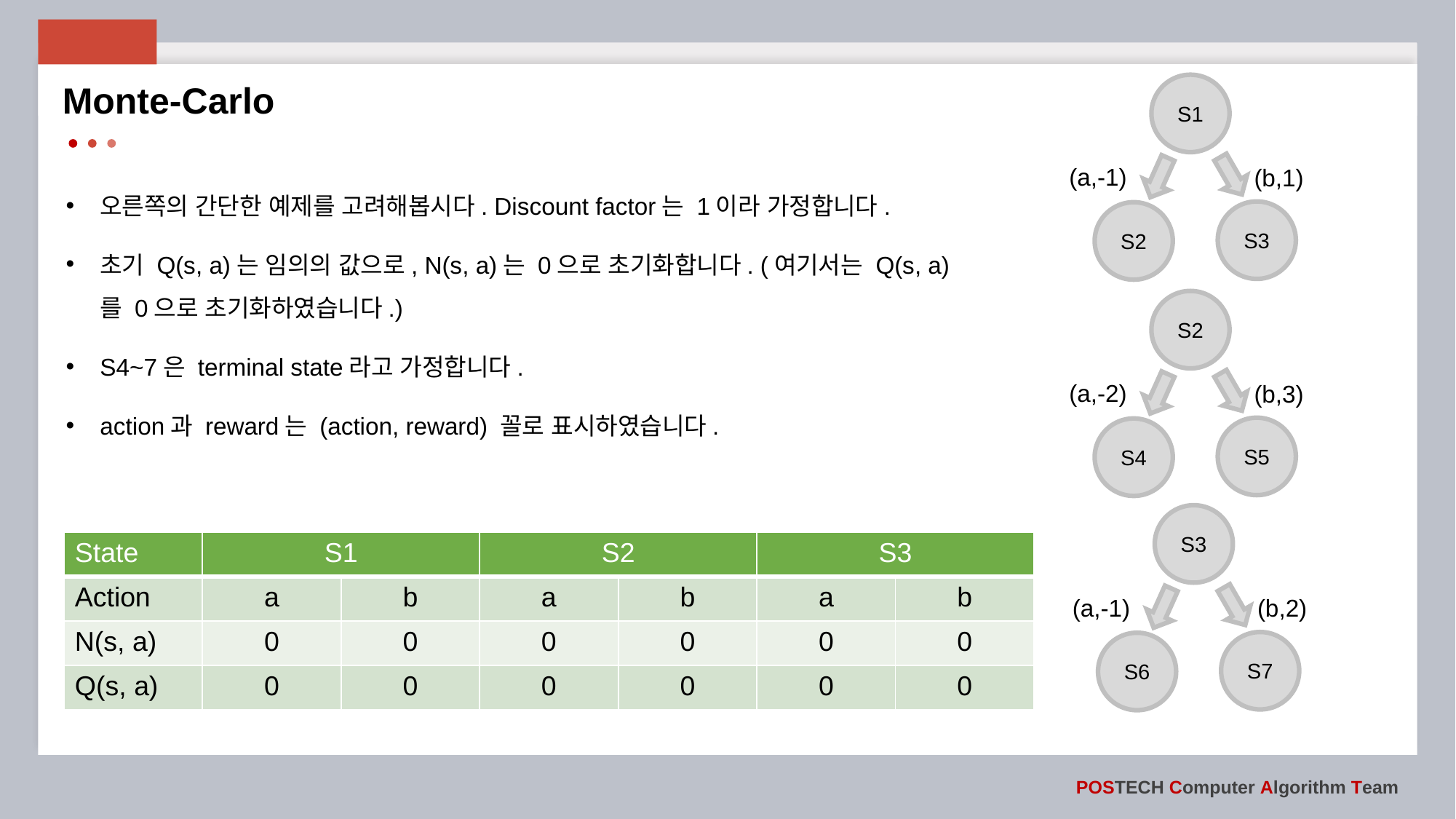

S1
Monte-Carlo
(a,-1)
(b,1)

오른쪽의 간단한 예제를 고려해봅시다. Discount factor는 1이라 가정합니다.
초기 Q(s, a)는 임의의 값으로, N(s, a)는 0으로 초기화합니다. (여기서는 Q(s, a)를 0으로 초기화하였습니다.)
S4~7은 terminal state라고 가정합니다.
action과 reward는 (action, reward) 꼴로 표시하였습니다.
S3
S2
S2
(a,-2)
(b,3)

S5
S4
S3
| State | S1 |  | S2 |  | S3 |  |
| --- | --- | --- | --- | --- | --- | --- |
| Action | a | b | a | b | a | b |
| N(s, a) | 0 | 0 | 0 | 0 | 0 | 0 |
| Q(s, a) | 0 | 0 | 0 | 0 | 0 | 0 |
(a,-1)
(b,2)

S7
S6